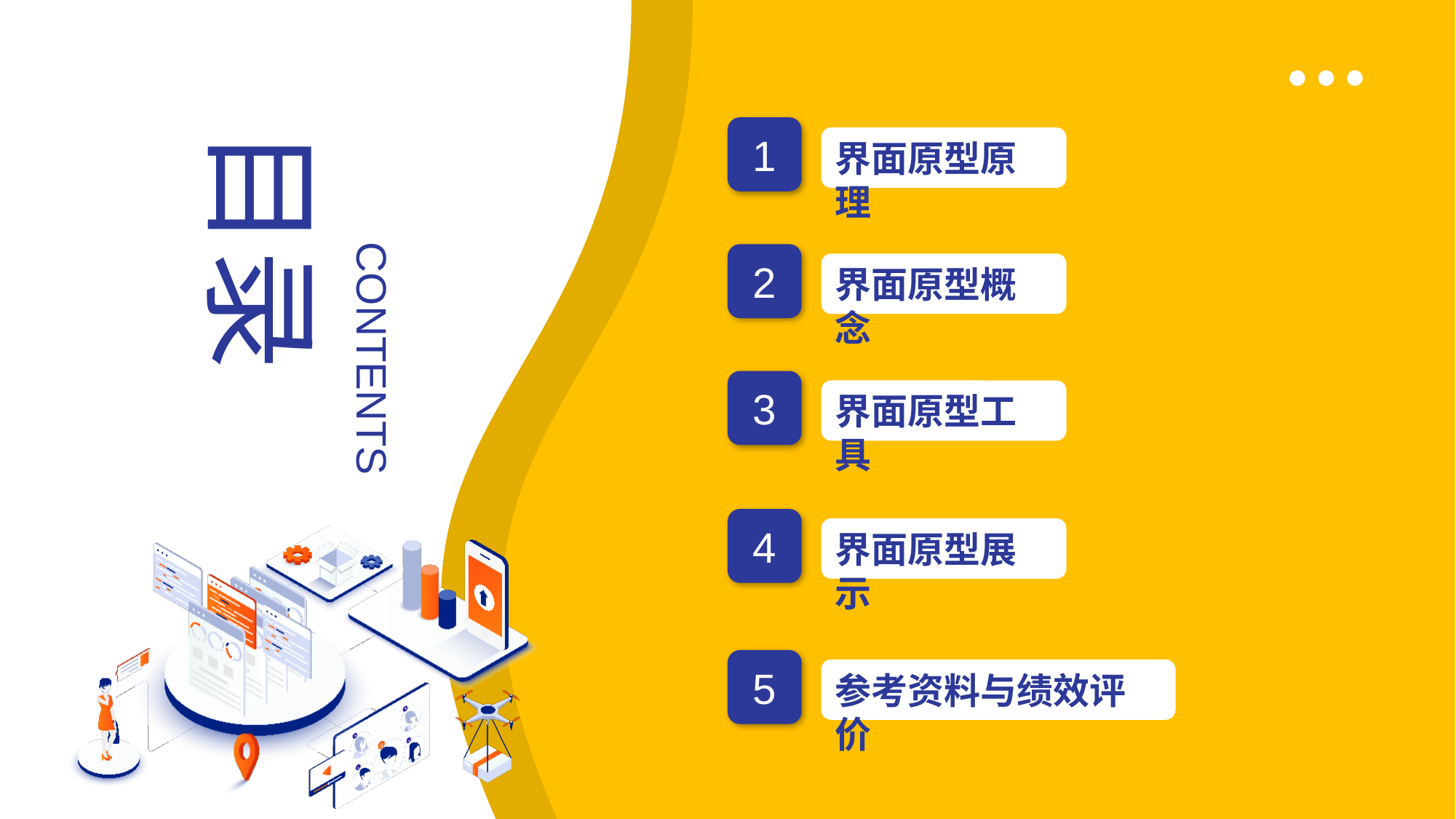

目录
CONTENTS
1
界面原型原理
2
界面原型概念
3
界面原型工具
4
界面原型展示
5
参考资料与绩效评价